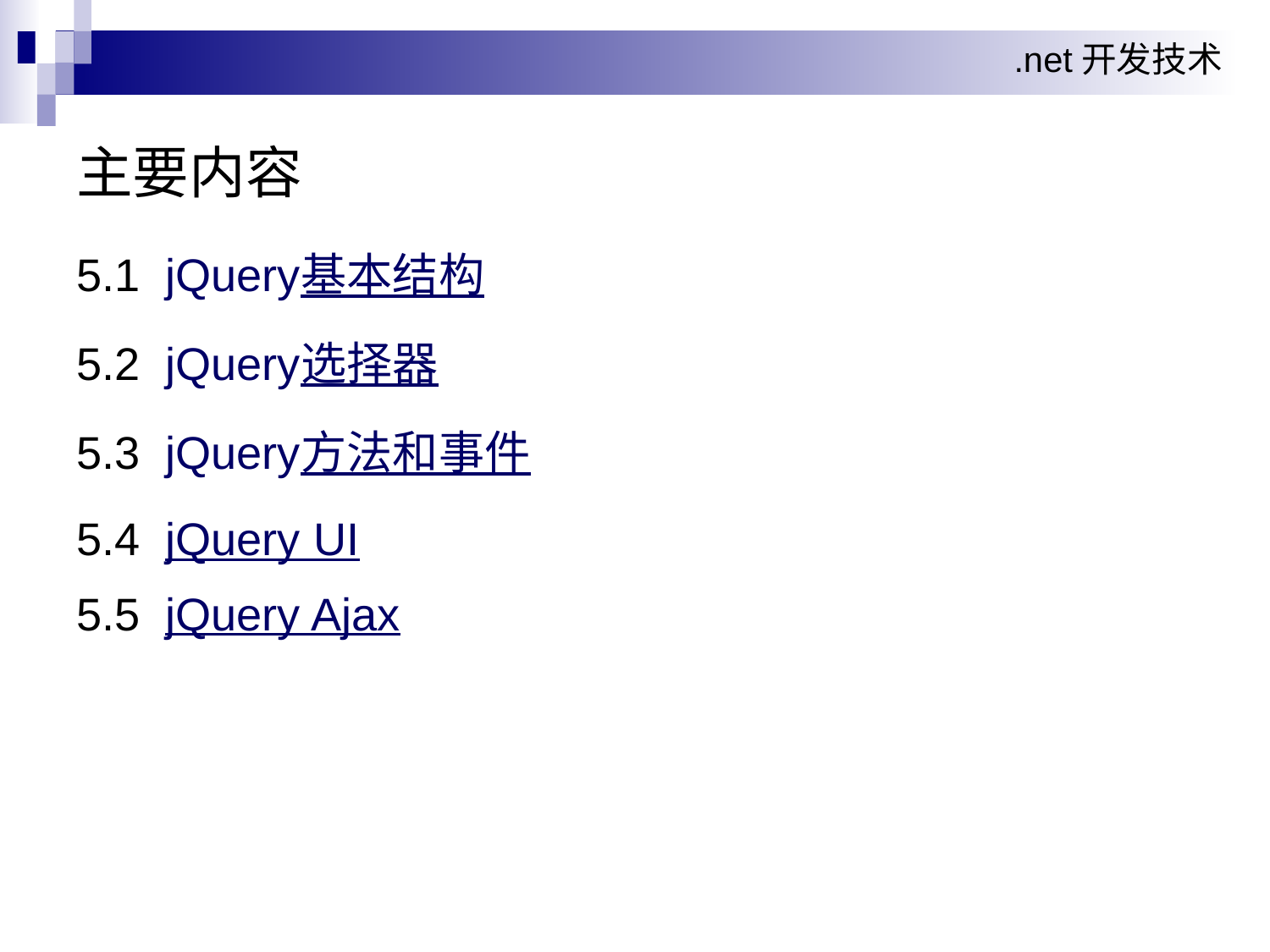

主要内容
5.1  jQuery基本结构
5.2  jQuery选择器
5.3  jQuery方法和事件
5.4  jQuery UI
5.5  jQuery Ajax